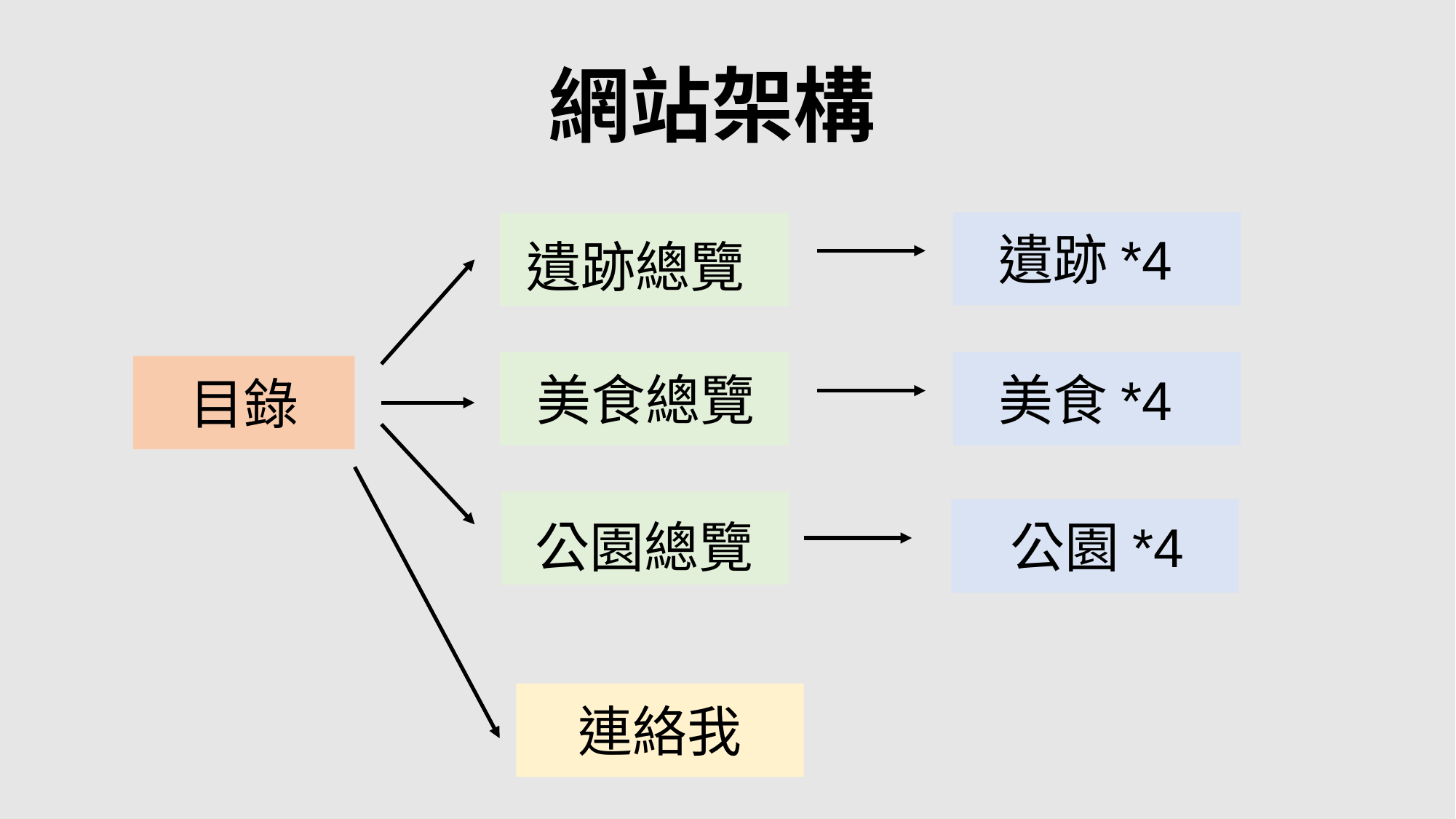

網站架構

遺跡*4
遺跡總覽

美食總覽
美食*4
目錄

公園*4
公園總覽

連絡我